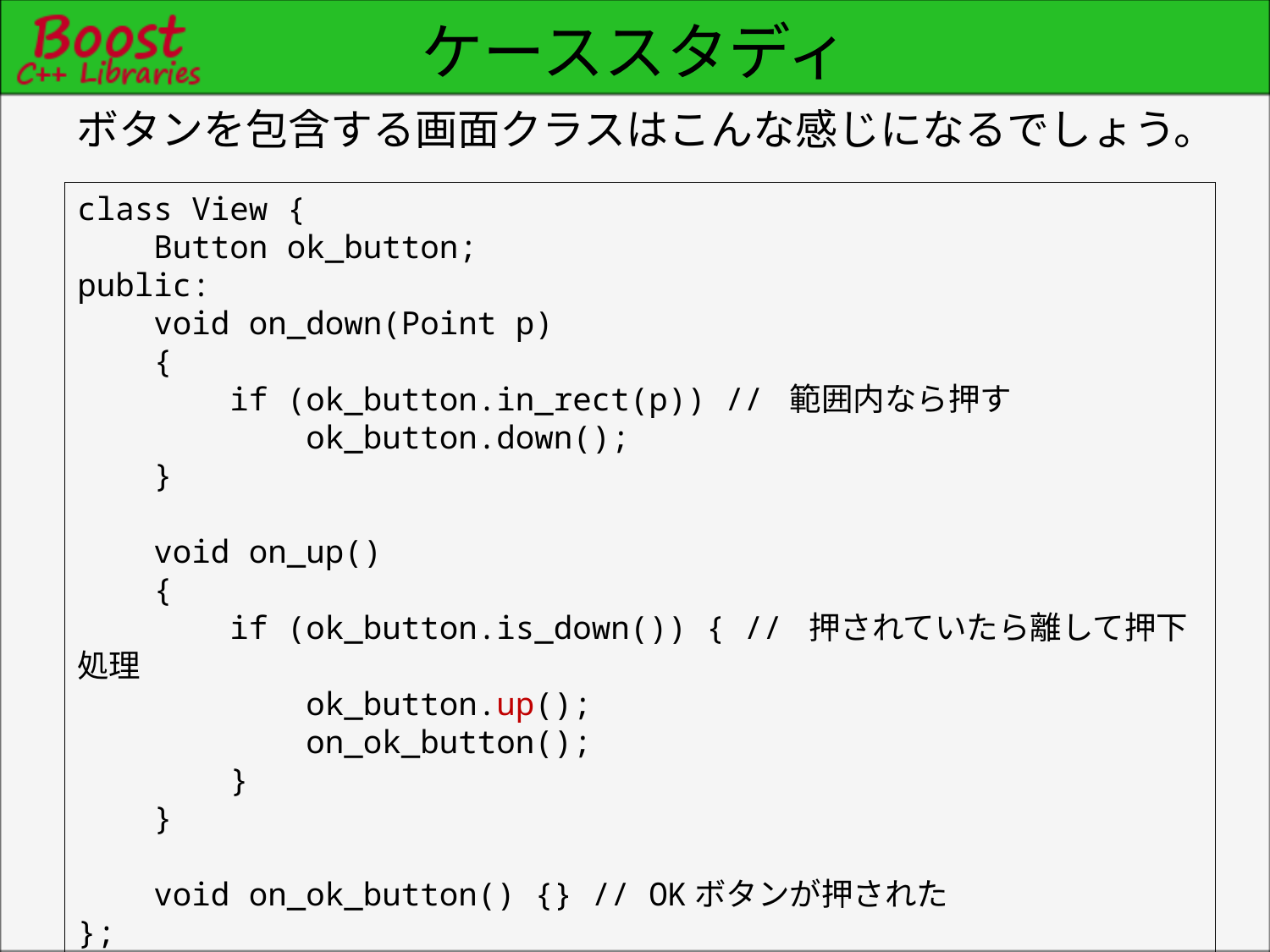

# ケーススタディ
ボタンを包含する画面クラスはこんな感じになるでしょう。
class View {
    Button ok_button;
public:
    void on_down(Point p)
    {
        if (ok_button.in_rect(p)) // 範囲内なら押す
            ok_button.down();
    }

    void on_up()
    {
        if (ok_button.is_down()) { // 押されていたら離して押下処理
            ok_button.up();
            on_ok_button();
        }
    }

    void on_ok_button() {} // OKボタンが押された
};